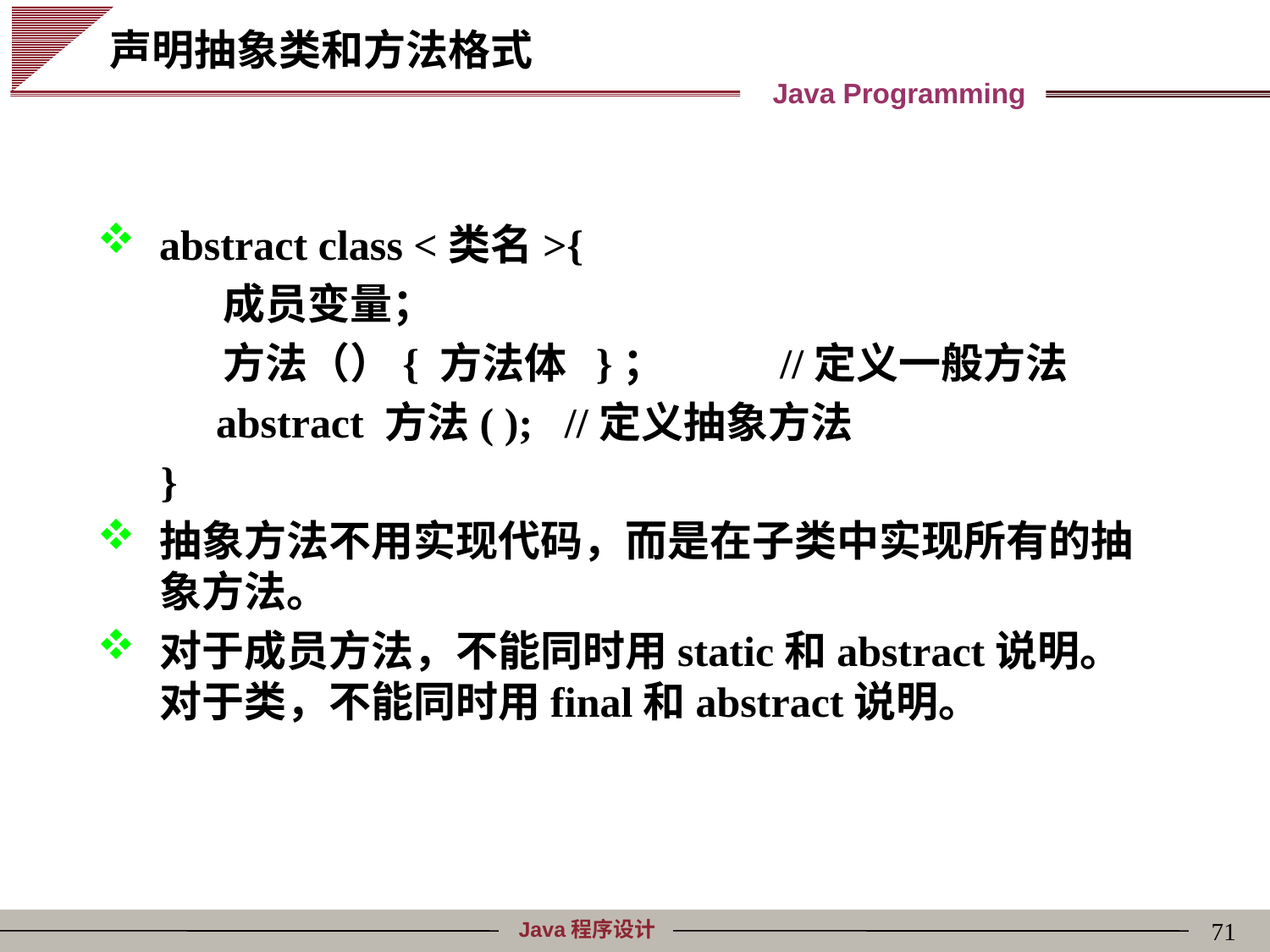

# 声明抽象类和方法格式
abstract class <类名>{
   成员变量；
   方法（）{ 方法体  }；           //定义一般方法
   abstract 方法( );   //定义抽象方法
      }
抽象方法不用实现代码，而是在子类中实现所有的抽象方法。
对于成员方法，不能同时用static和abstract说明。对于类，不能同时用final和abstract说明。